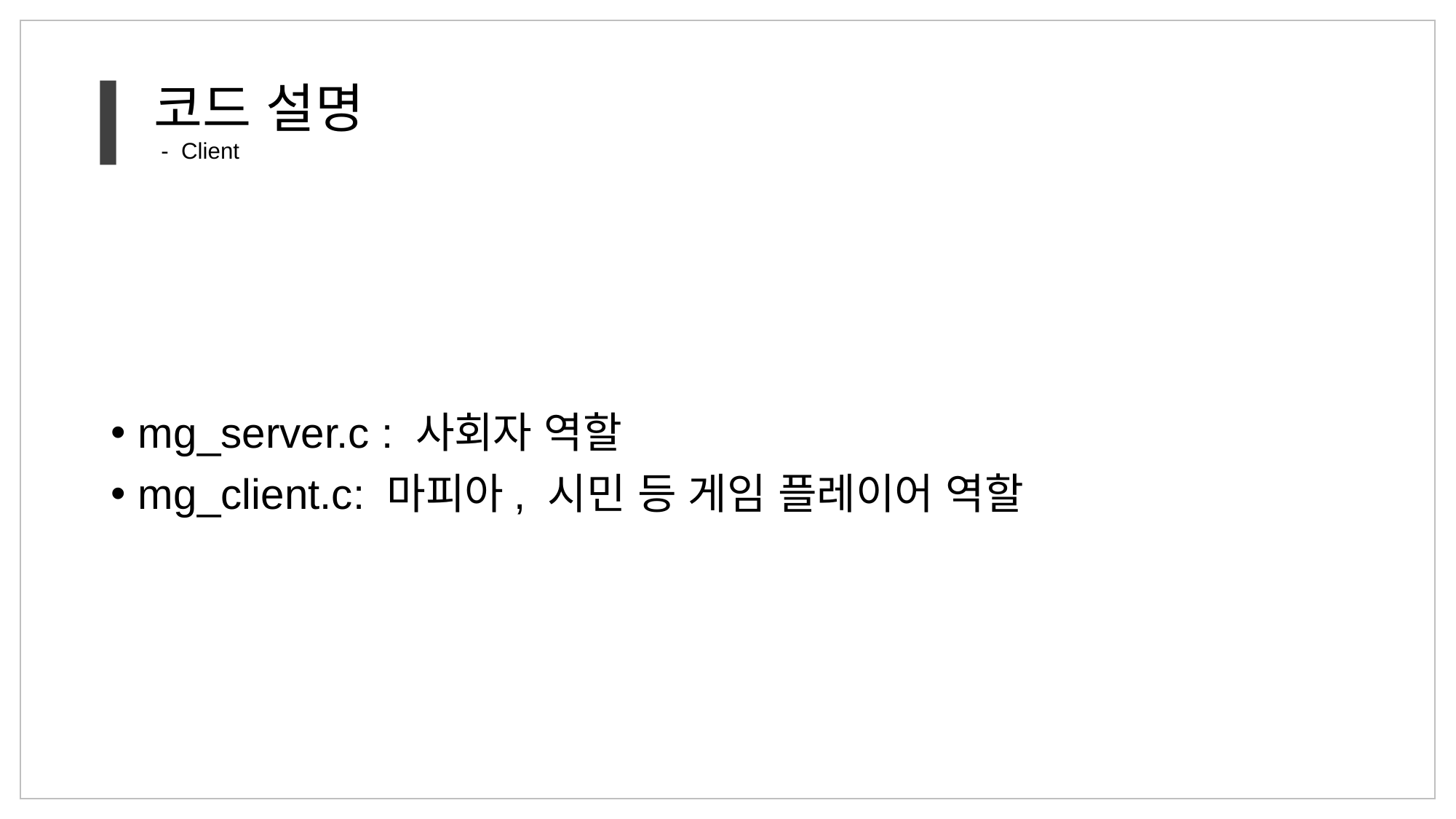

# 코드 설명 -  Client

mg_server.c : 사회자 역할
mg_client.c: 마피아, 시민 등 게임 플레이어 역할